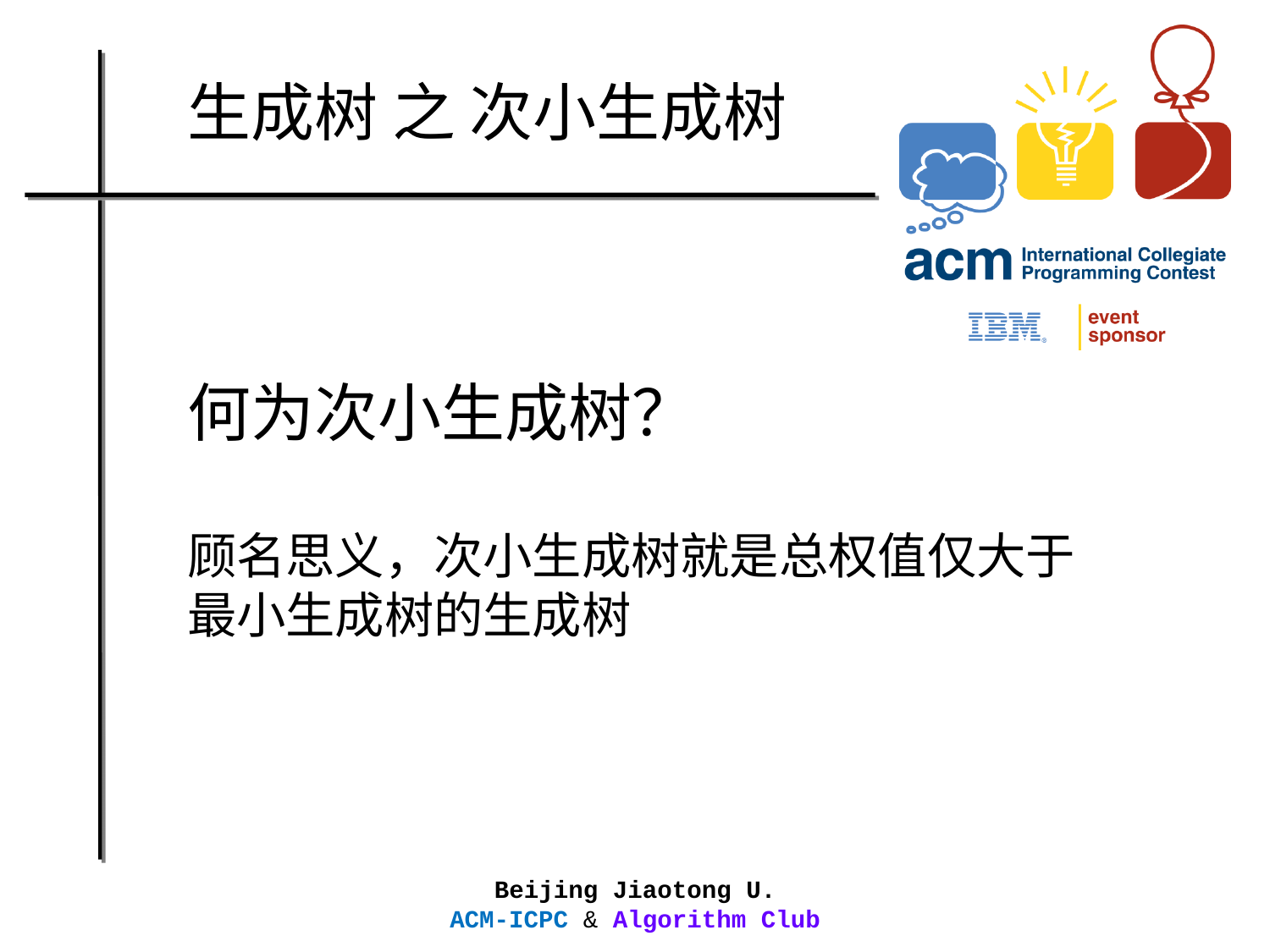

生成树 之 次小生成树
何为次小生成树？

顾名思义，次小生成树就是总权值仅大于最小生成树的生成树